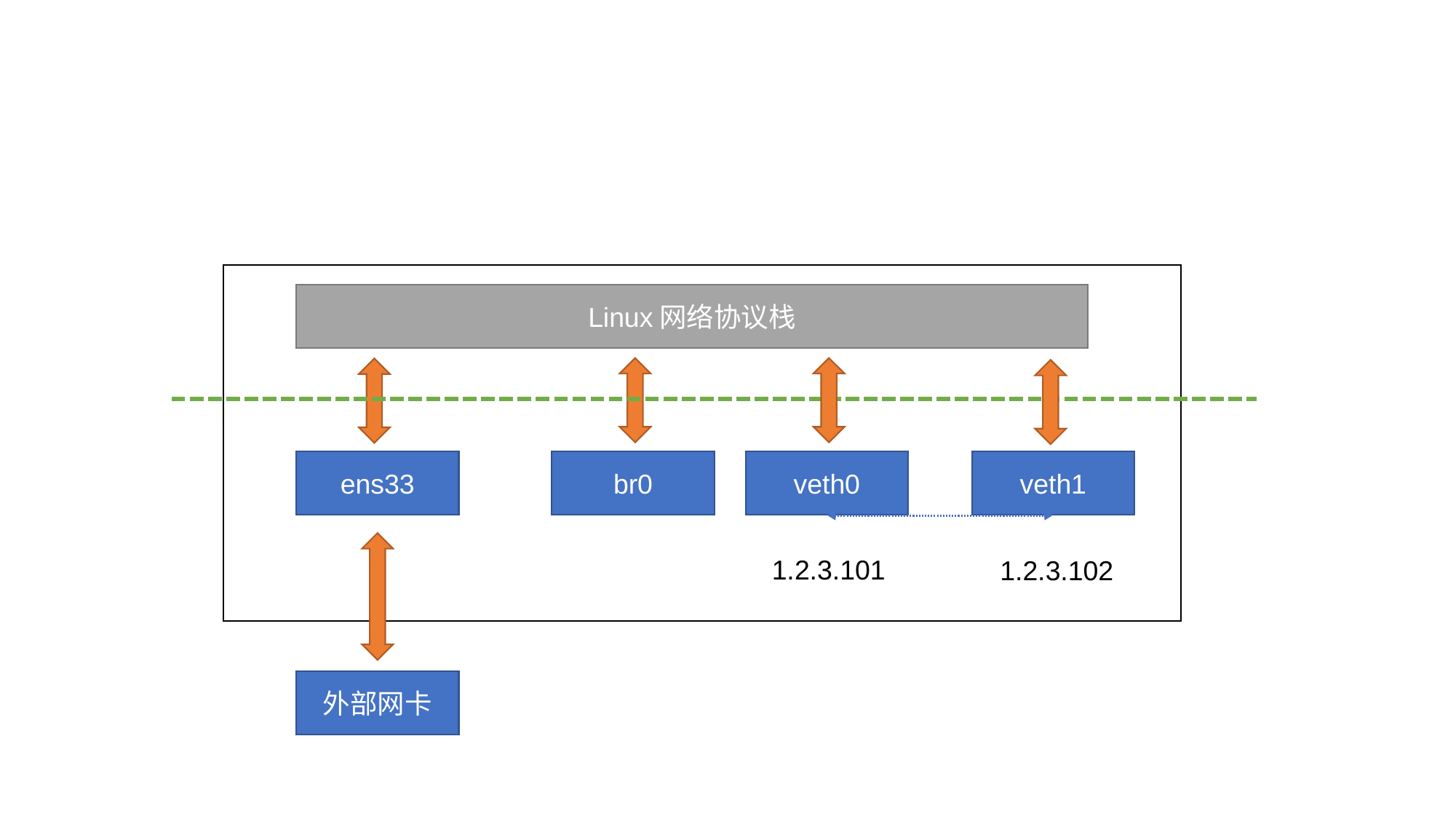

Linux网络协议栈

Network namespace2
ens33
br0
veth0
veth1

1.2.3.101
1.2.3.102
外部网卡